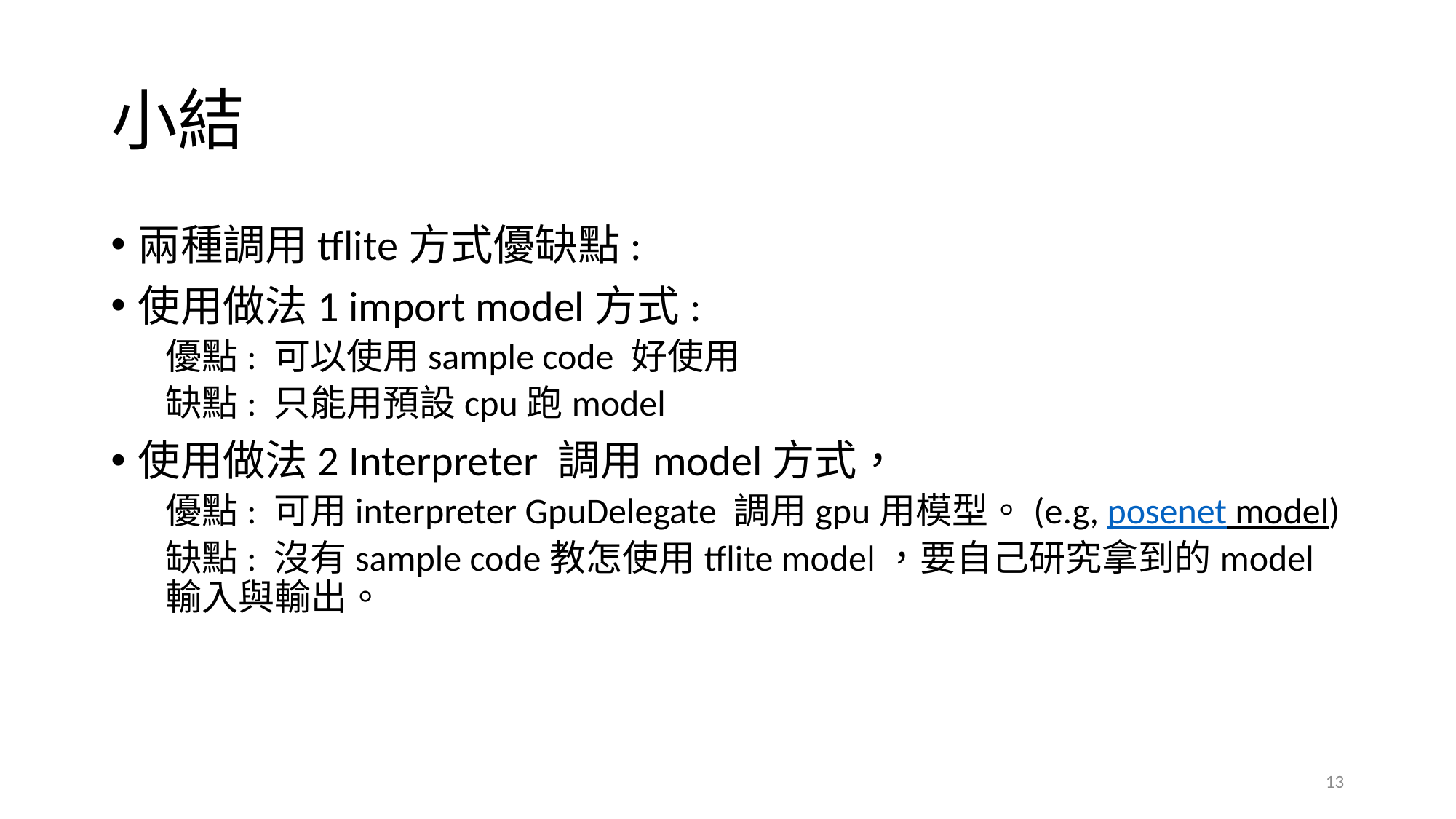

# 小結
兩種調用tflite方式優缺點:
使用做法1 import model方式:
優點: 可以使用sample code 好使用
缺點: 只能用預設cpu跑model
使用做法2 Interpreter 調用model方式，
優點: 可用interpreter GpuDelegate 調用gpu用模型。(e.g, posenet model)
缺點: 沒有sample code教怎使用tflite model，要自己研究拿到的model 輸入與輸出。

13